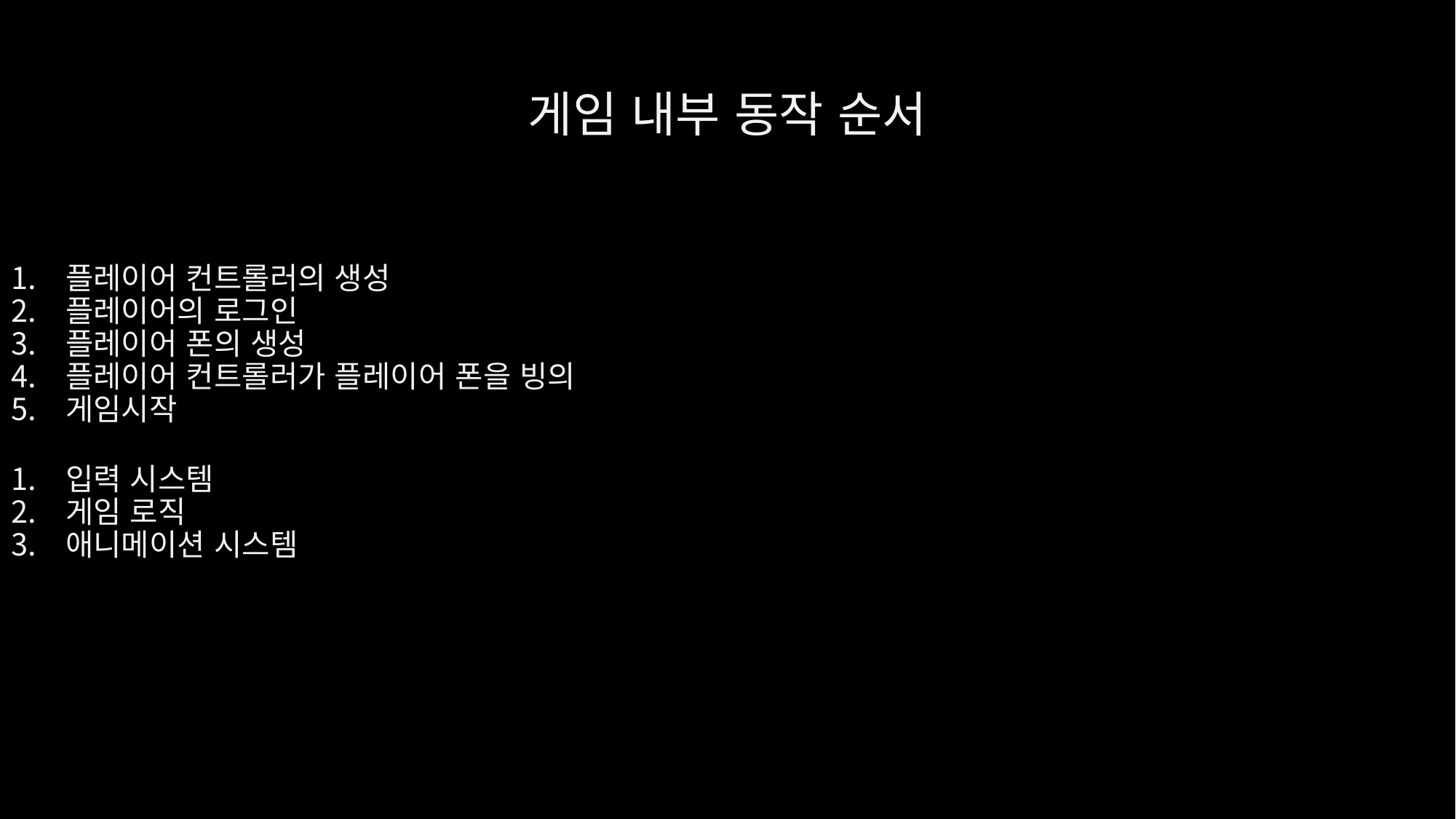

# 게임 내부 동작 순서
플레이어 컨트롤러의 생성
플레이어의 로그인
플레이어 폰의 생성
플레이어 컨트롤러가 플레이어 폰을 빙의
게임시작
입력 시스템
게임 로직
애니메이션 시스템